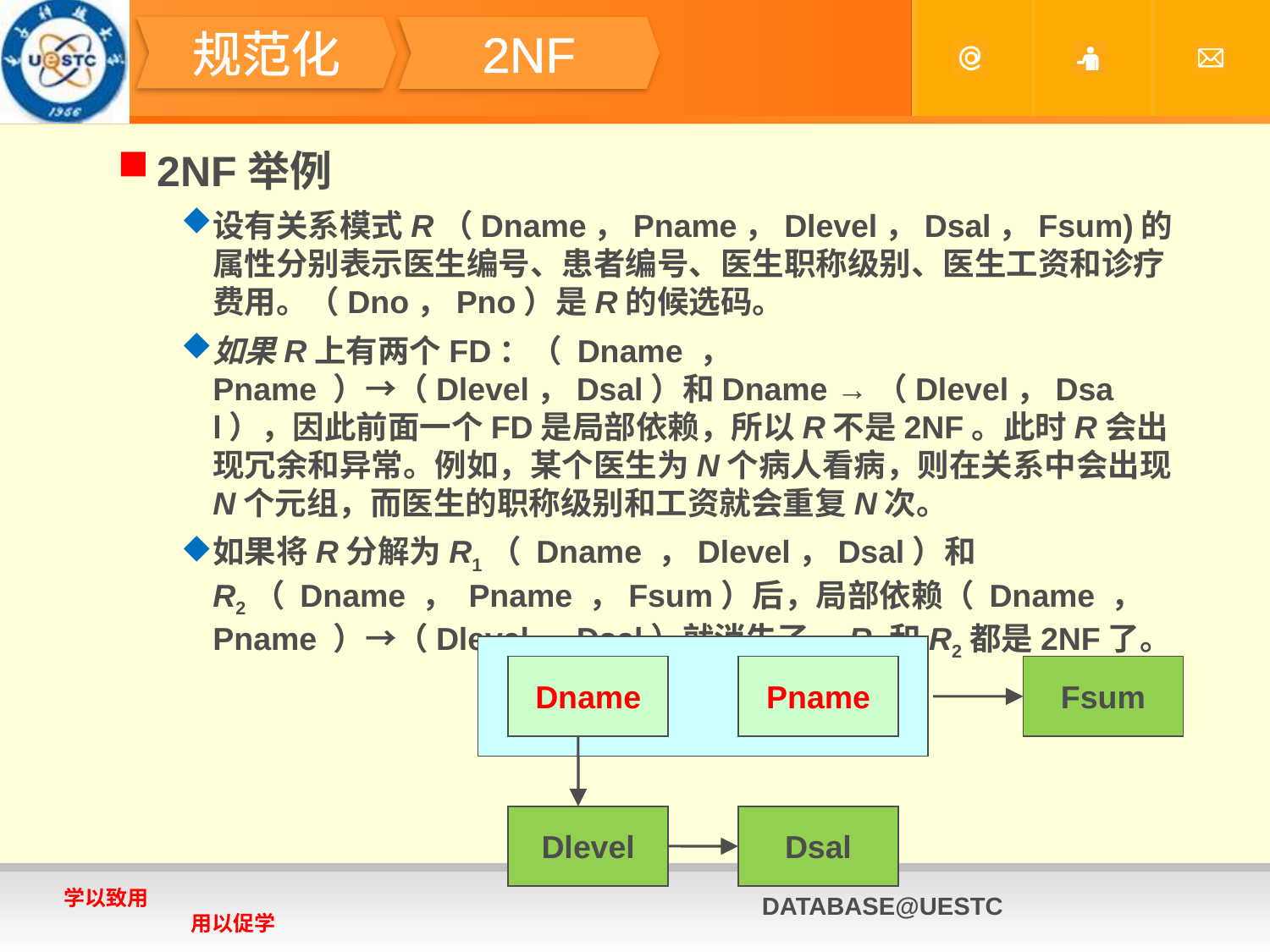

#
规范化
2NF
2NF举例
设有关系模式R（Dname，Pname，Dlevel，Dsal，Fsum)的属性分别表示医生编号、患者编号、医生职称级别、医生工资和诊疗费用。（Dno，Pno）是R的候选码。
如果R上有两个FD：（ Dname ， Pname ）→（Dlevel，Dsal）和Dname →（Dlevel，Dsal），因此前面一个FD是局部依赖，所以R不是2NF。此时R会出现冗余和异常。例如，某个医生为N个病人看病，则在关系中会出现N个元组，而医生的职称级别和工资就会重复N次。
如果将R分解为R1（ Dname ，Dlevel，Dsal）和R2（ Dname ， Pname ，Fsum）后，局部依赖（ Dname ， Pname ）→（Dlevel，Dsal）就消失了，R1和R2都是2NF了。

Dname
Pname
Fsum

Dlevel
Dsal